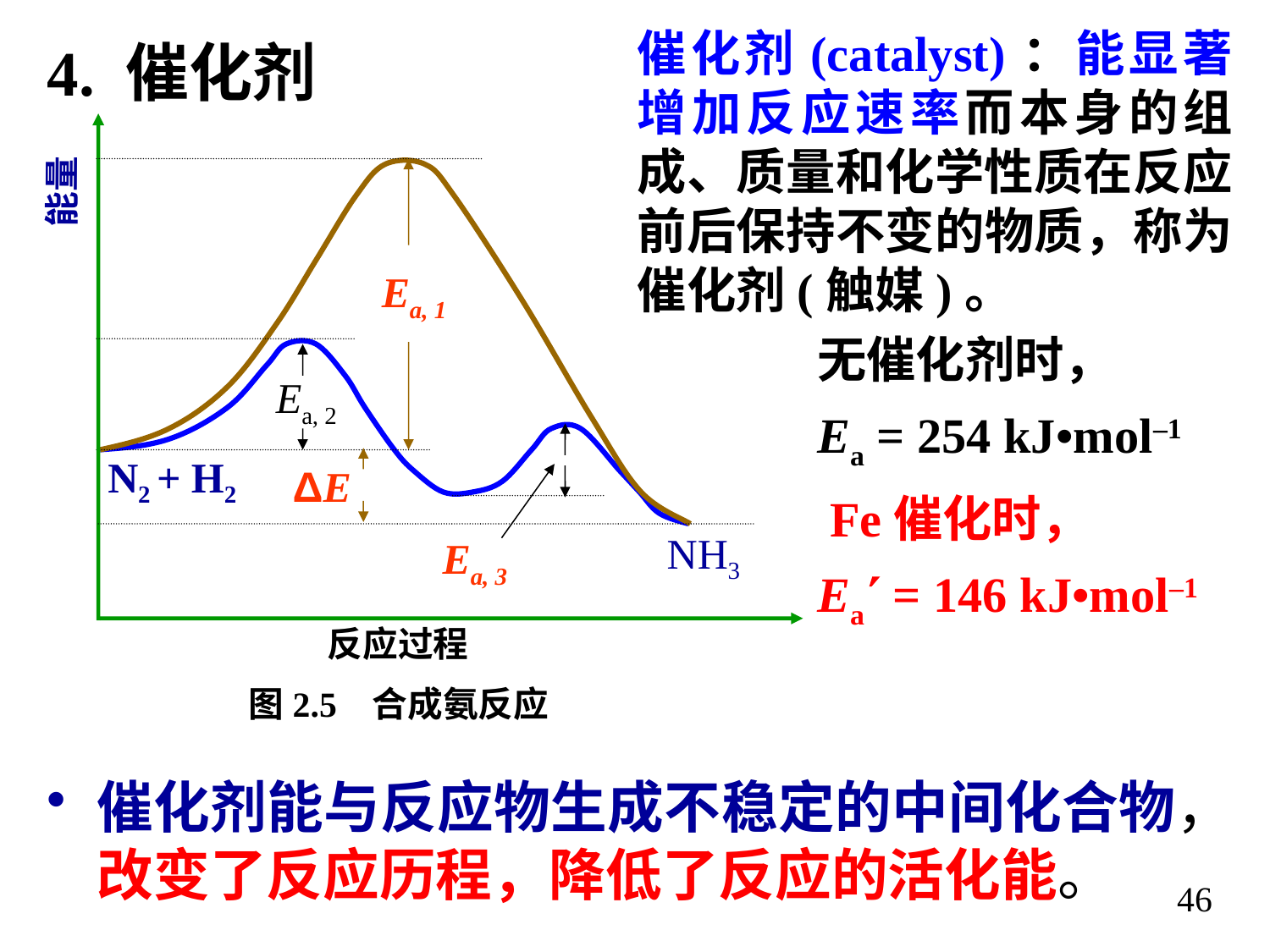

催化剂(catalyst)：能显著增加反应速率而本身的组成、质量和化学性质在反应前后保持不变的物质，称为催化剂(触媒)。
4. 催化剂

能量
Ea, 1
无催化剂时，
Ea = 254 kJ•mol–1
 Fe催化时，
Ea′ = 146 kJ•mol–1

Ea, 2

N2 + H2

ΔE

NH3

Ea, 3
反应过程

图2.5   合成氨反应
催化剂能与反应物生成不稳定的中间化合物，改变了反应历程，降低了反应的活化能。